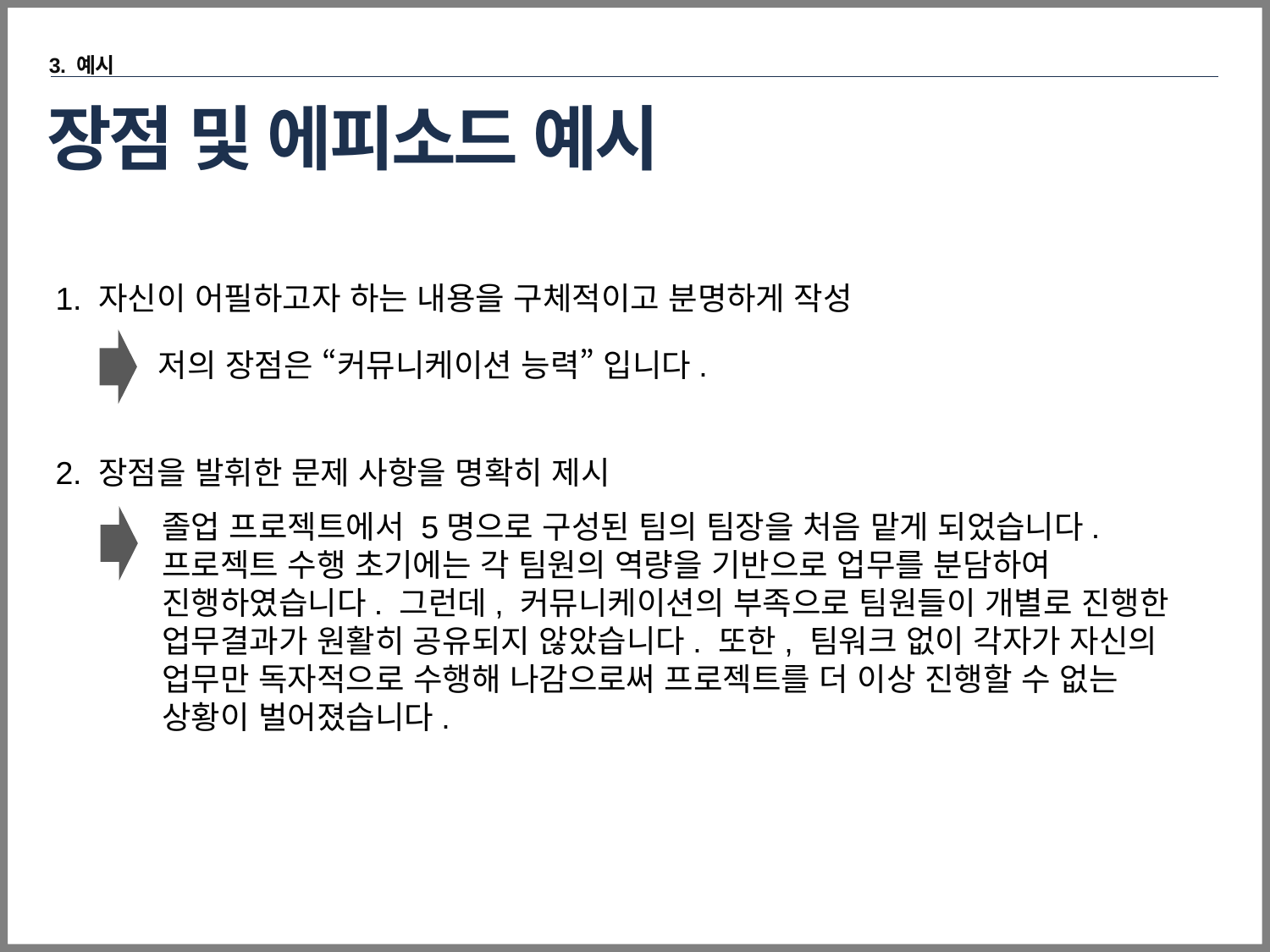

3. 예시
# 장점 및 에피소드 예시
1. 자신이 어필하고자 하는 내용을 구체적이고 분명하게 작성

저의 장점은 “커뮤니케이션 능력” 입니다.
2. 장점을 발휘한 문제 사항을 명확히 제시
졸업 프로젝트에서 5명으로 구성된 팀의 팀장을 처음 맡게 되었습니다.
프로젝트 수행 초기에는 각 팀원의 역량을 기반으로 업무를 분담하여 진행하였습니다. 그런데, 커뮤니케이션의 부족으로 팀원들이 개별로 진행한 업무결과가 원활히 공유되지 않았습니다. 또한, 팀워크 없이 각자가 자신의 업무만 독자적으로 수행해 나감으로써 프로젝트를 더 이상 진행할 수 없는 상황이 벌어졌습니다.